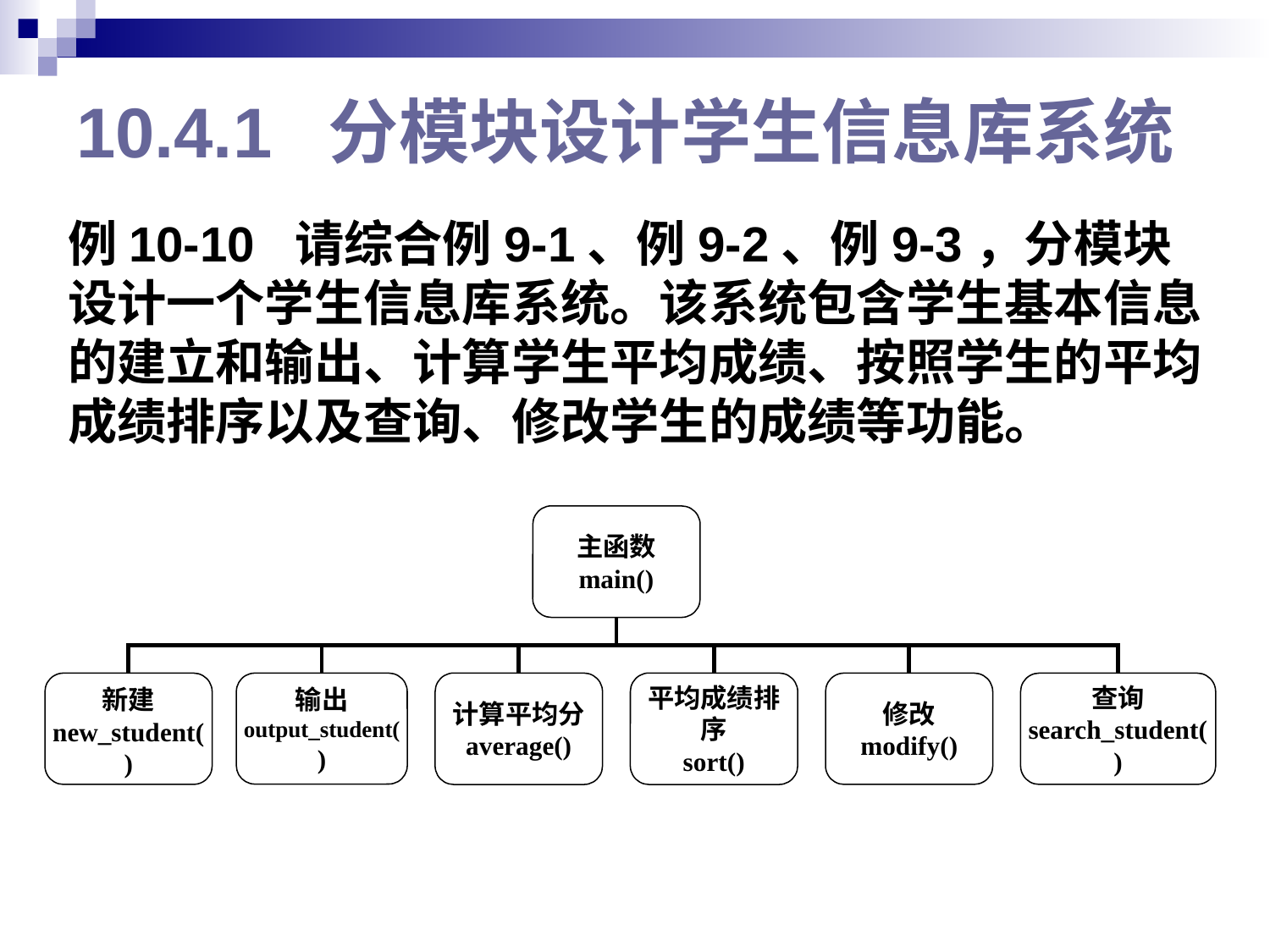

# 10.4.1  分模块设计学生信息库系统
例10-10  请综合例9-1、例9-2、例9-3，分模块设计一个学生信息库系统。该系统包含学生基本信息的建立和输出、计算学生平均成绩、按照学生的平均成绩排序以及查询、修改学生的成绩等功能。

主函数
main()

新建
new_student()

输出
output_student()
计算平均分
average()
平均成绩排序
sort()
修改
modify()
查询
search_student()